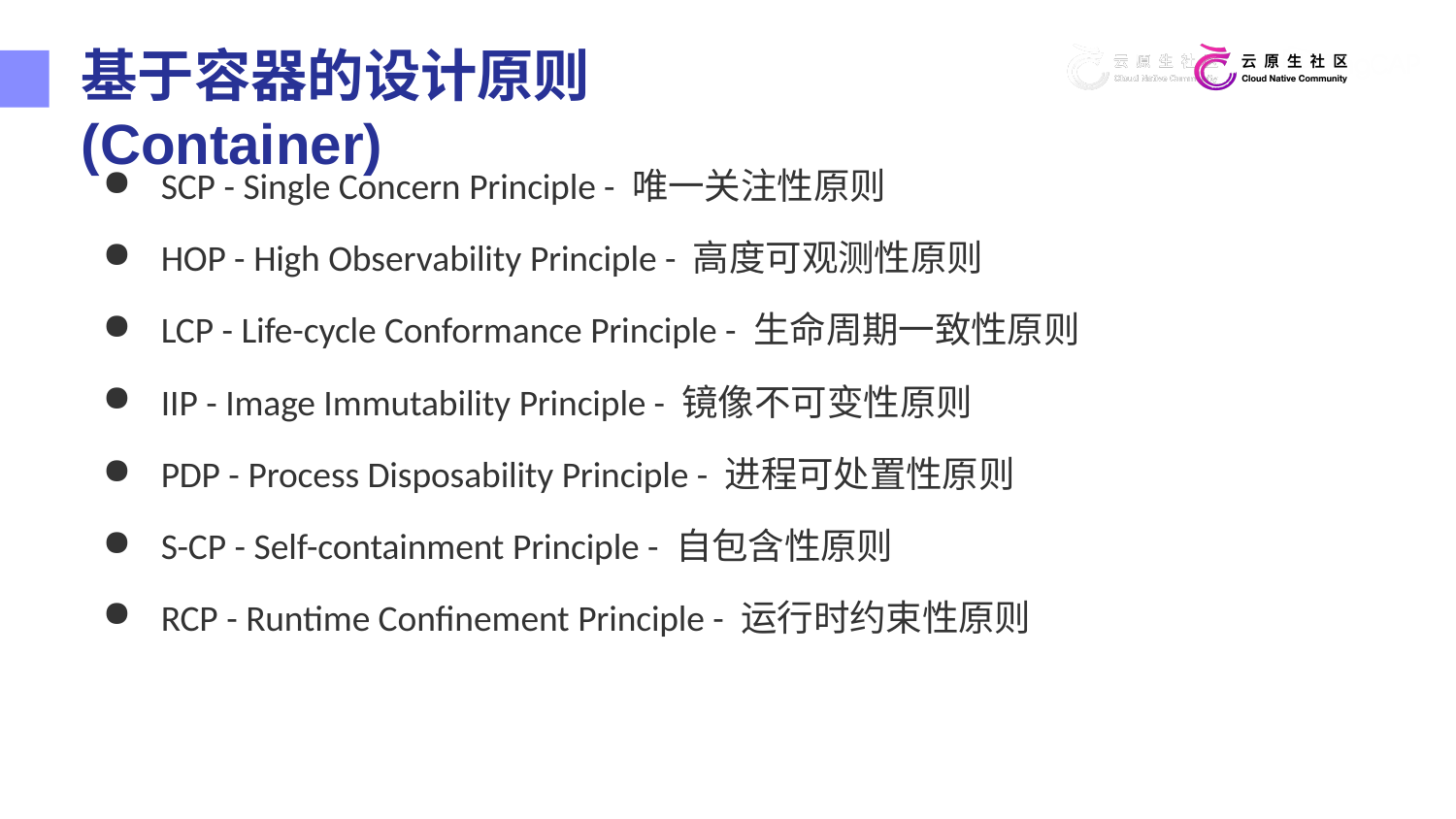

基于容器的设计原则(Container)

SCP - Single Concern Principle - 唯一关注性原则
HOP - High Observability Principle - 高度可观测性原则
LCP - Life-cycle Conformance Principle - 生命周期一致性原则
IIP - Image Immutability Principle - 镜像不可变性原则
PDP - Process Disposability Principle - 进程可处置性原则
S-CP - Self-containment Principle - 自包含性原则
RCP - Runtime Confinement Principle - 运行时约束性原则